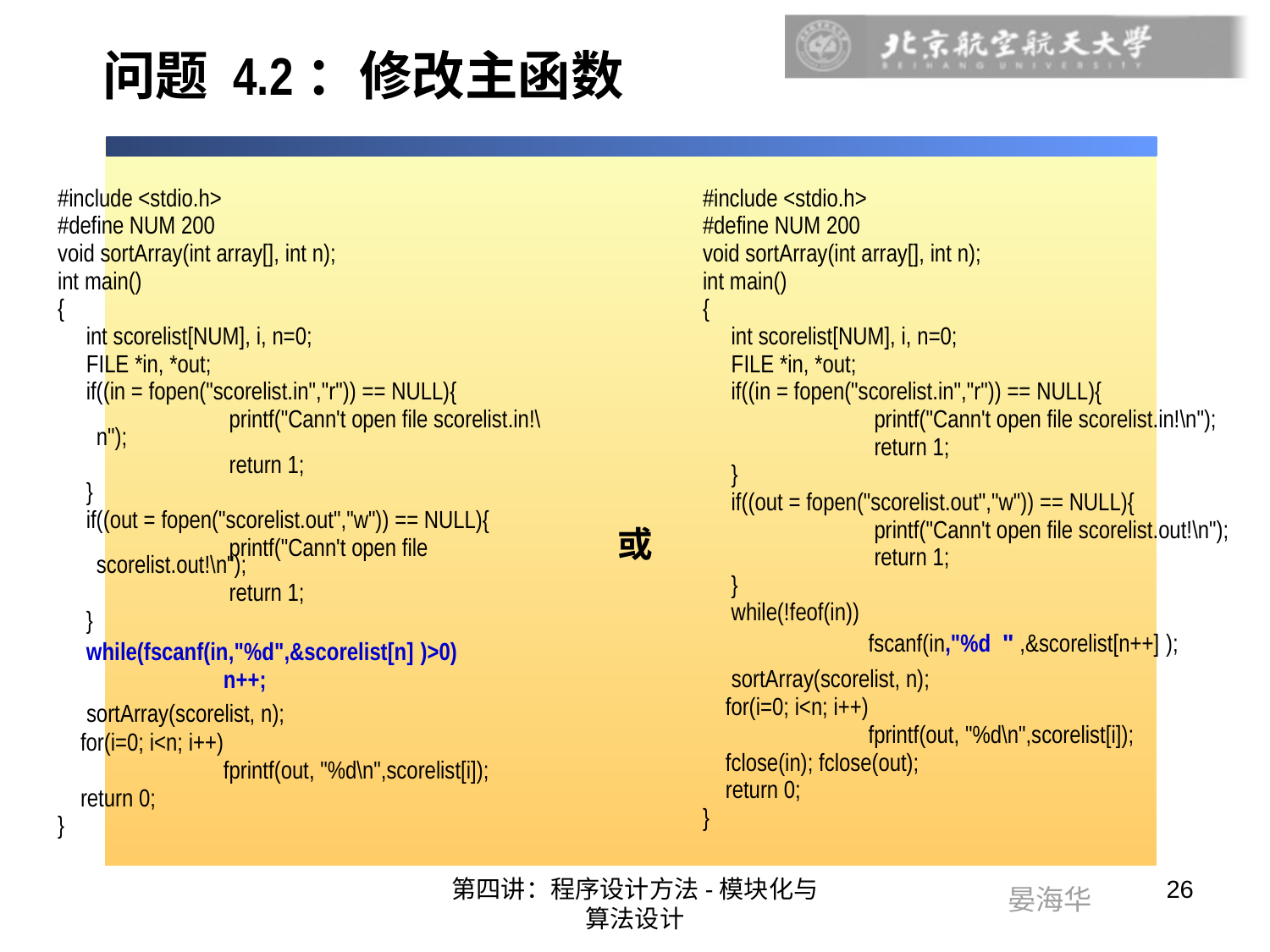

# 问题 4.2：修改主函数
#include <stdio.h>
#define NUM 200
void sortArray(int array[], int n);
int main()
{
     int scorelist[NUM], i, n=0;
     FILE *in, *out;
     if((in = fopen("scorelist.in","r")) == NULL){
		 printf("Cann't open file scorelist.in!\n");
		 return 1;
     }
     if((out = fopen("scorelist.out","w")) == NULL){
		 printf("Cann't open file scorelist.out!\n");
		 return 1;
     }
     while(fscanf(in,"%d",&scorelist[n] )>0)
     		n++;
    sortArray(scorelist, n);
    for(i=0; i<n; i++)
    		fprintf(out, "%d\n",scorelist[i]);
    return 0;
}
#include <stdio.h>
#define NUM 200
void sortArray(int array[], int n);
int main()
{
     int scorelist[NUM], i, n=0;
     FILE *in, *out;
     if((in = fopen("scorelist.in","r")) == NULL){
		 printf("Cann't open file scorelist.in!\n");
		 return 1;
     }
     if((out = fopen("scorelist.out","w")) == NULL){
		 printf("Cann't open file scorelist.out!\n");
		 return 1;
     }
     while(!feof(in))
     		fscanf(in,"%d  " ,&scorelist[n++] );
    sortArray(scorelist, n);
    for(i=0; i<n; i++)
    		fprintf(out, "%d\n",scorelist[i]);
    fclose(in); fclose(out);
    return 0;
}
或
第四讲：程序设计方法-模块化与算法设计
26